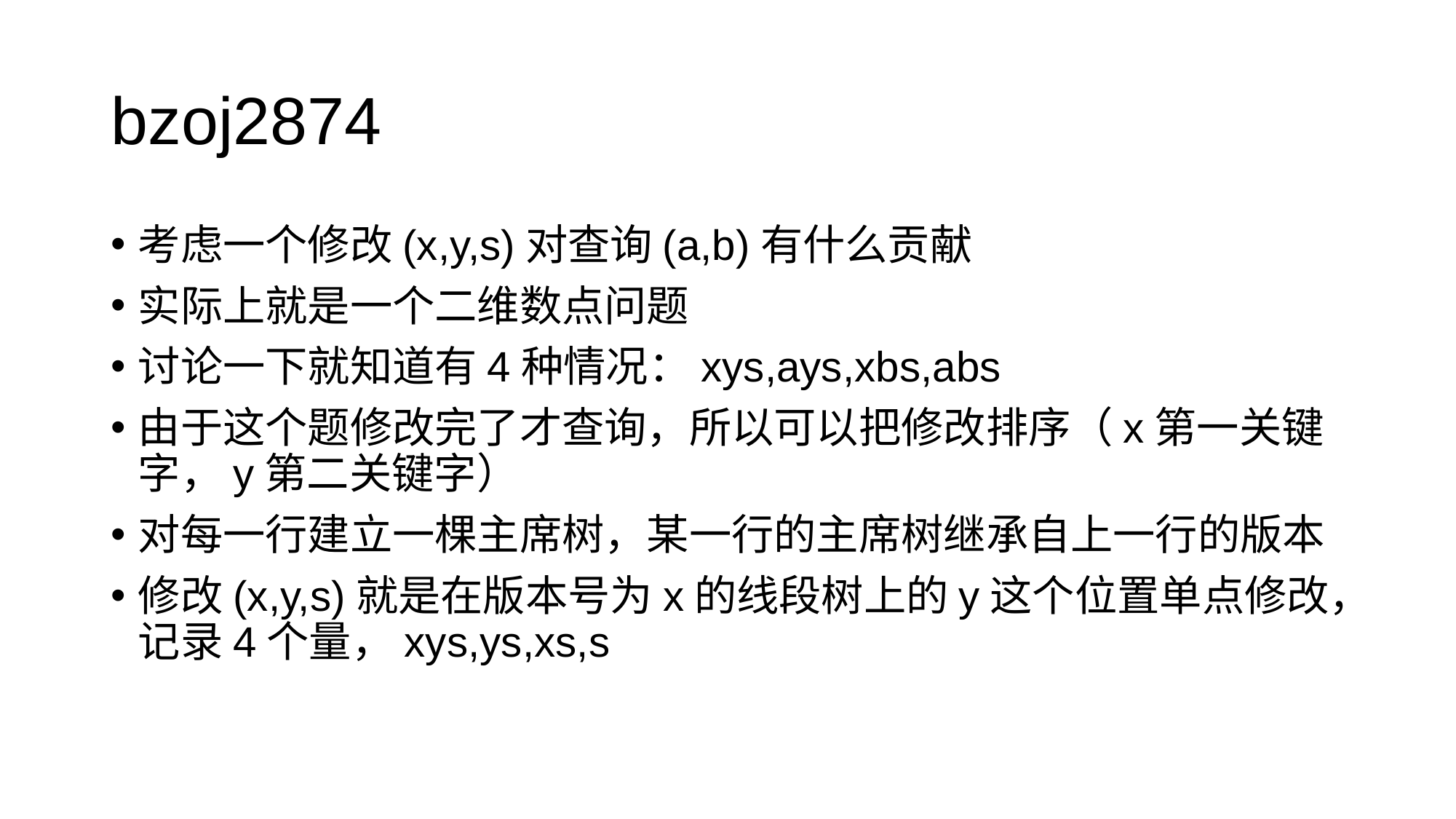

# bzoj2874
考虑一个修改(x,y,s)对查询(a,b)有什么贡献
实际上就是一个二维数点问题
讨论一下就知道有4种情况：xys,ays,xbs,abs
由于这个题修改完了才查询，所以可以把修改排序（x第一关键字，y第二关键字）
对每一行建立一棵主席树，某一行的主席树继承自上一行的版本
修改(x,y,s)就是在版本号为x的线段树上的y这个位置单点修改，记录4个量，xys,ys,xs,s